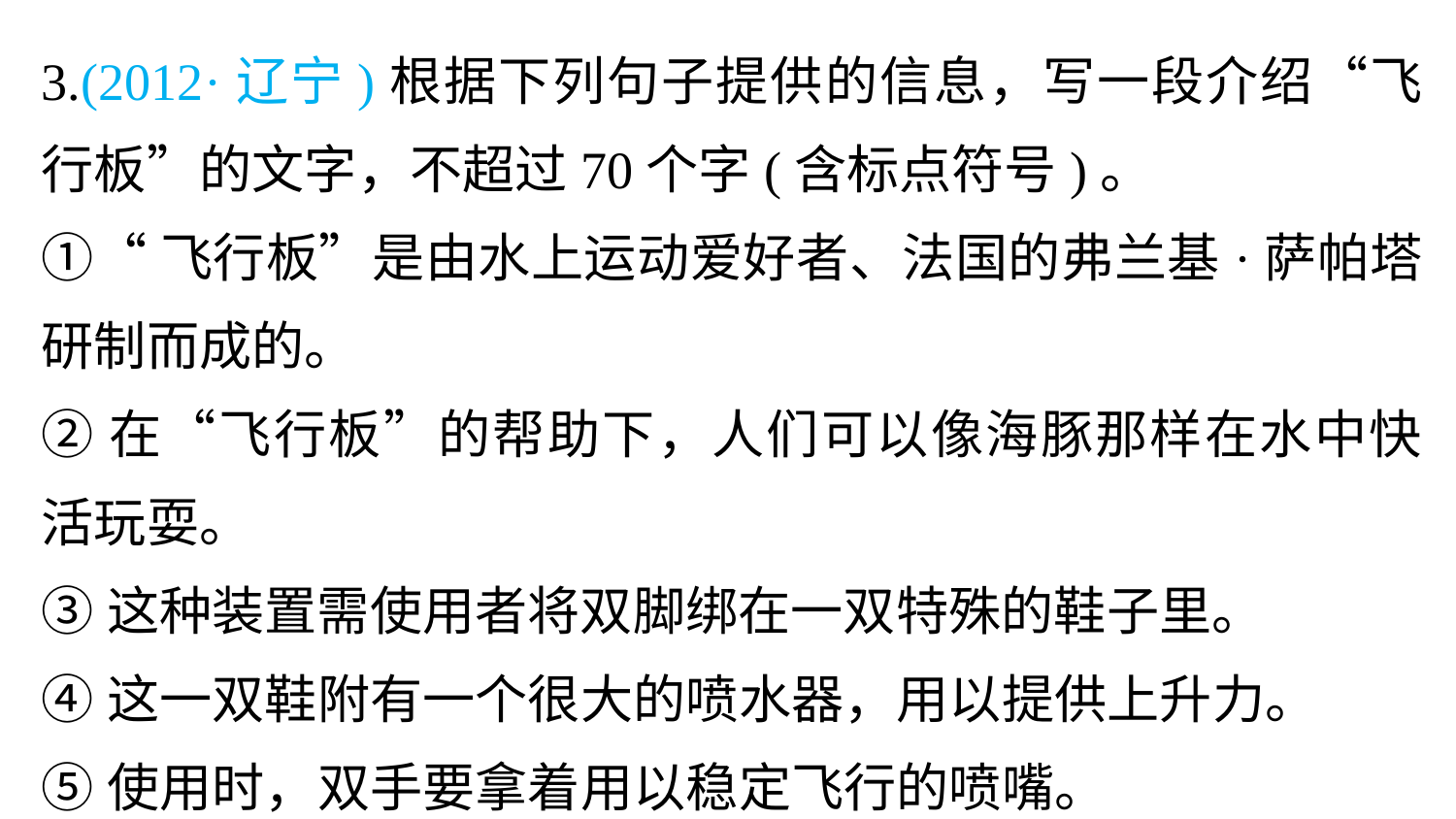

3.(2012·辽宁)根据下列句子提供的信息，写一段介绍“飞行板”的文字，不超过70个字(含标点符号)。
①“飞行板”是由水上运动爱好者、法国的弗兰基·萨帕塔研制而成的。
②在“飞行板”的帮助下，人们可以像海豚那样在水中快活玩耍。
③这种装置需使用者将双脚绑在一双特殊的鞋子里。
④这一双鞋附有一个很大的喷水器，用以提供上升力。
⑤使用时，双手要拿着用以稳定飞行的喷嘴。